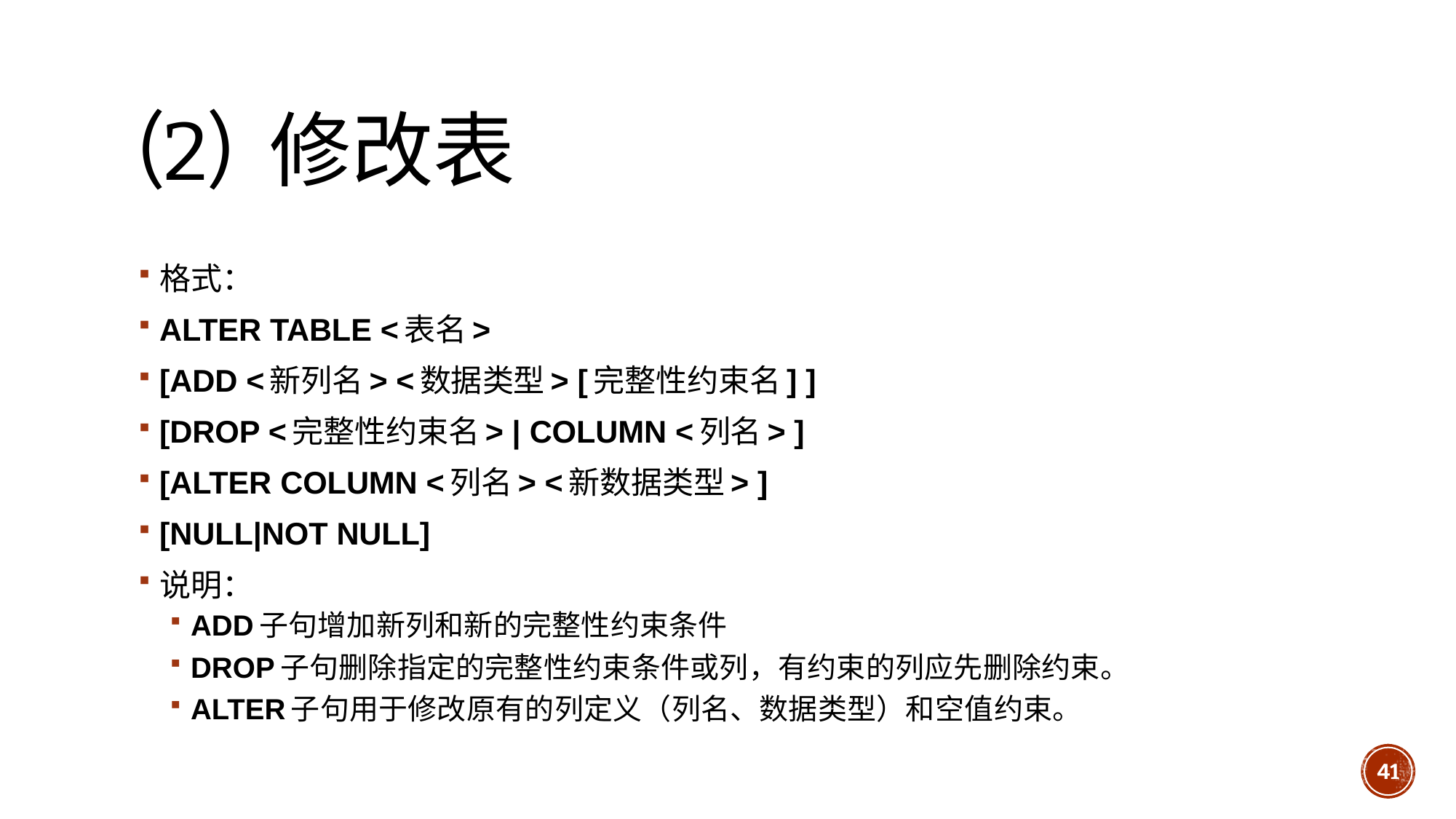

# (2) 修改表
格式：
ALTER TABLE <表名>
[ADD <新列名> <数据类型> [完整性约束名] ]
[DROP <完整性约束名> | COLUMN <列名> ]
[ALTER COLUMN <列名> <新数据类型> ]
[NULL|NOT NULL]
说明：
ADD子句增加新列和新的完整性约束条件
DROP子句删除指定的完整性约束条件或列，有约束的列应先删除约束。
ALTER子句用于修改原有的列定义（列名、数据类型）和空值约束。

41